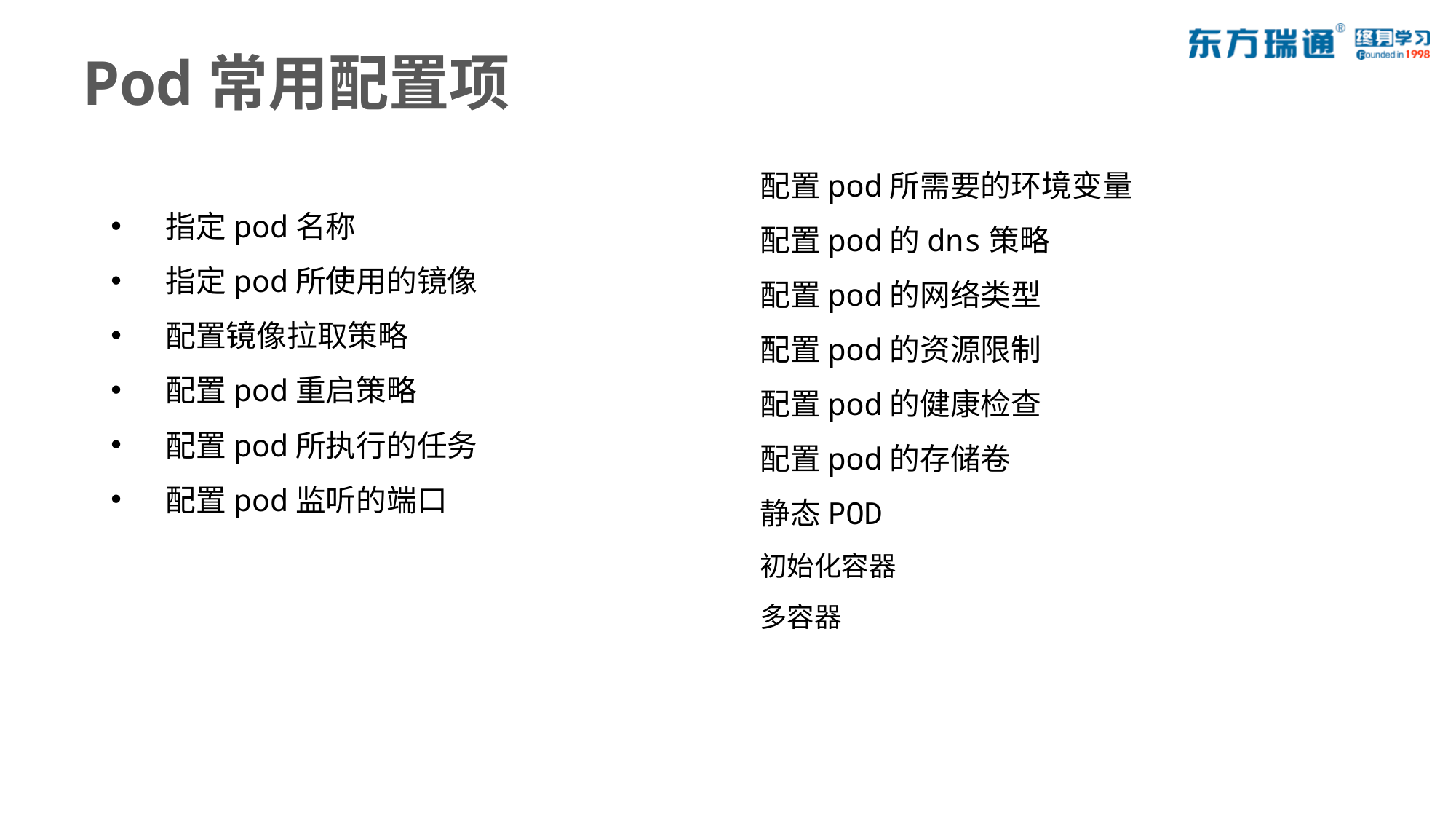

# Pod常用配置项
配置pod所需要的环境变量
配置pod的dns策略
配置pod的网络类型
配置pod的资源限制
配置pod的健康检查
配置pod的存储卷
静态POD
初始化容器
多容器

指定pod名称
指定pod所使用的镜像
配置镜像拉取策略
配置pod重启策略
配置pod所执行的任务
配置pod监听的端口